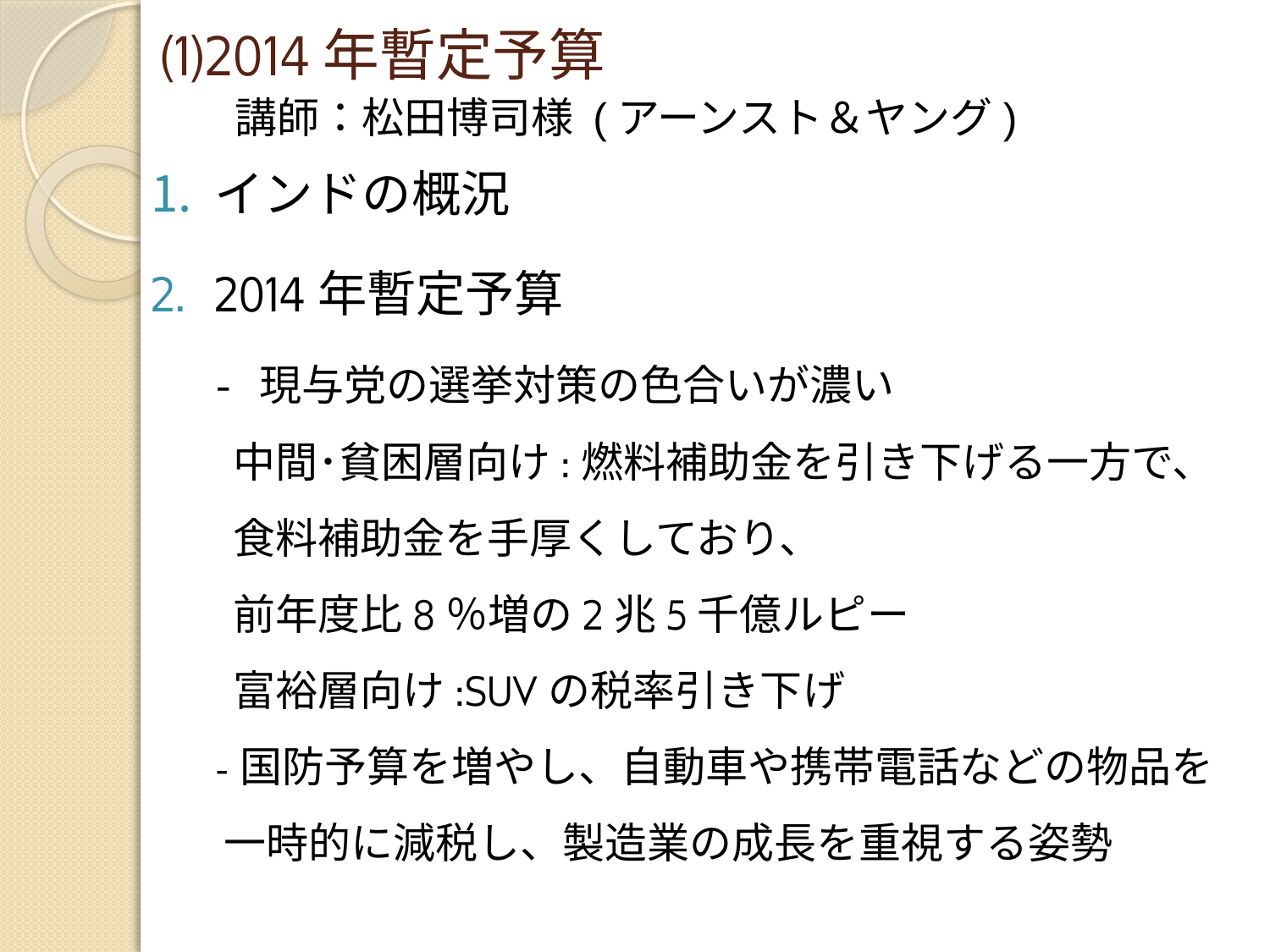

# (1)2014年暫定予算
講師：松田博司様 (アーンスト＆ヤング)
インドの概況
2014年暫定予算
- 現与党の選挙対策の色合いが濃い
  中間･貧困層向け:燃料補助金を引き下げる一方で、
  食料補助金を手厚くしており、
  前年度比8％増の2兆5千億ルピー
  富裕層向け:SUVの税率引き下げ
-国防予算を増やし、自動車や携帯電話などの物品を
 一時的に減税し、製造業の成長を重視する姿勢